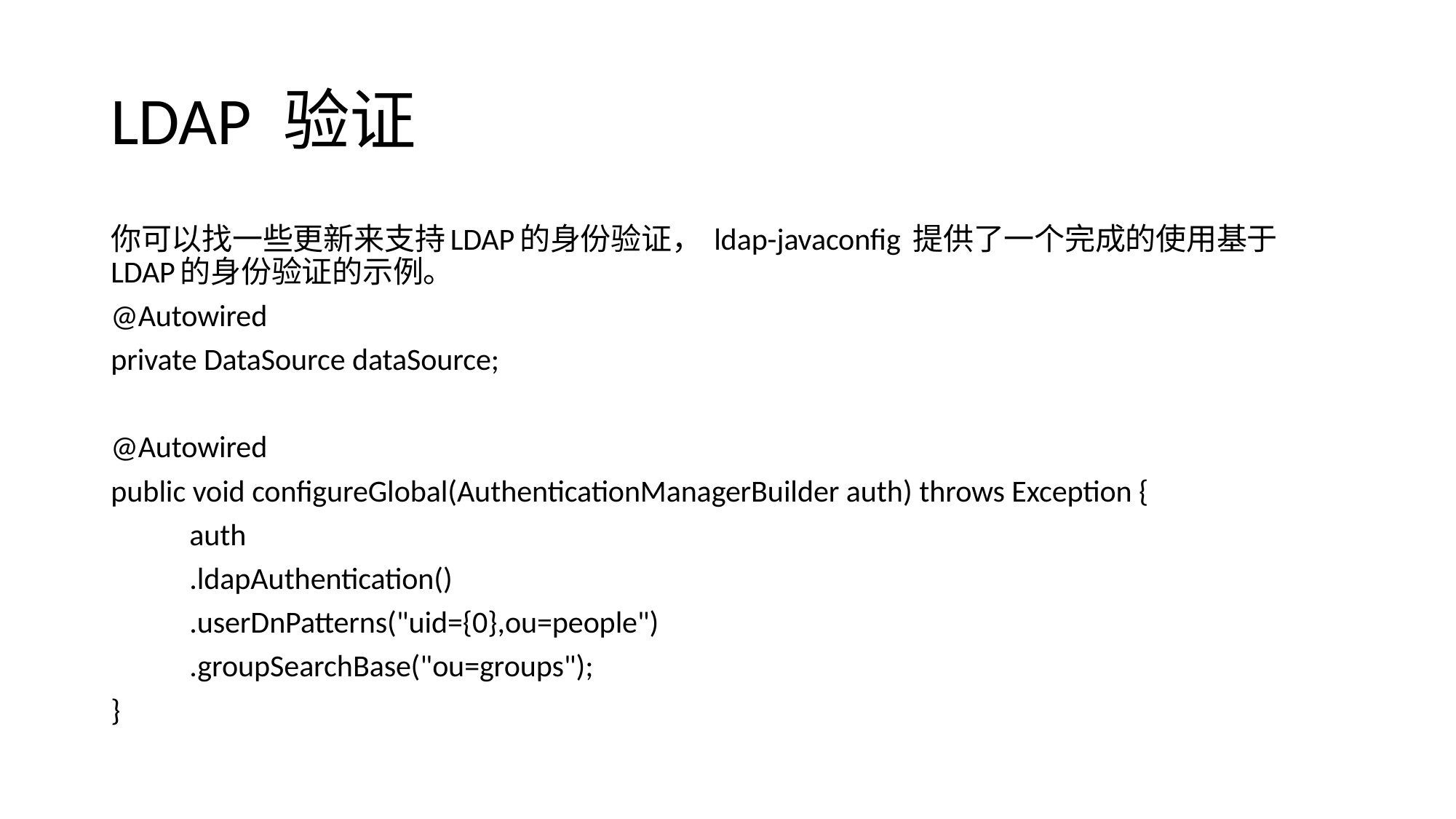

# LDAP 验证
你可以找一些更新来支持LDAP的身份验证， ldap-javaconfig 提供了一个完成的使用基于LDAP的身份验证的示例。
@Autowired
private DataSource dataSource;

@Autowired
public void configureGlobal(AuthenticationManagerBuilder auth) throws Exception {
	auth
		.ldapAuthentication()
			.userDnPatterns("uid={0},ou=people")
			.groupSearchBase("ou=groups");
}